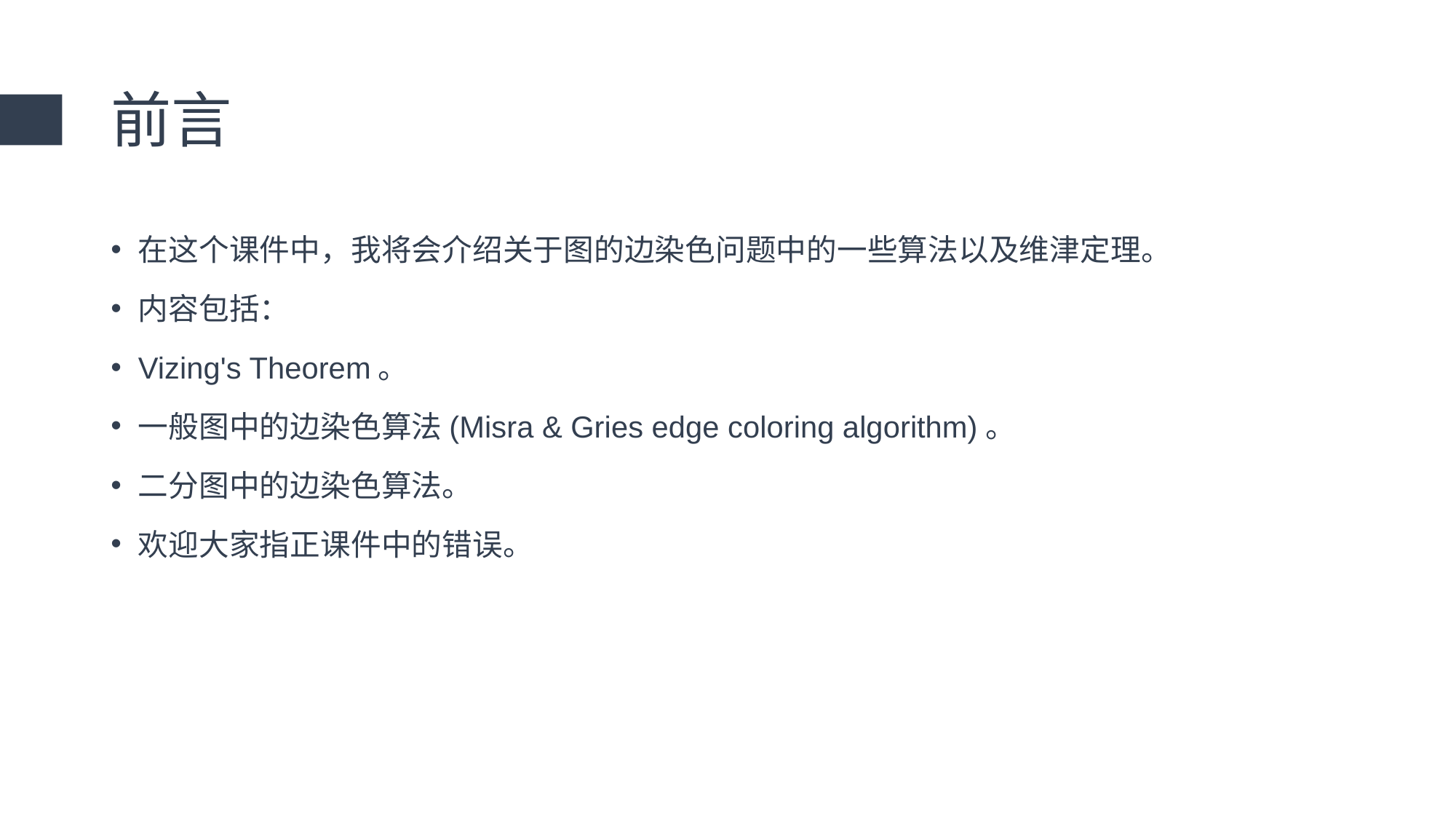

# 前言
在这个课件中，我将会介绍关于图的边染色问题中的一些算法以及维津定理。
内容包括：
Vizing's Theorem。
一般图中的边染色算法(Misra & Gries edge coloring algorithm)。
二分图中的边染色算法。
欢迎大家指正课件中的错误。